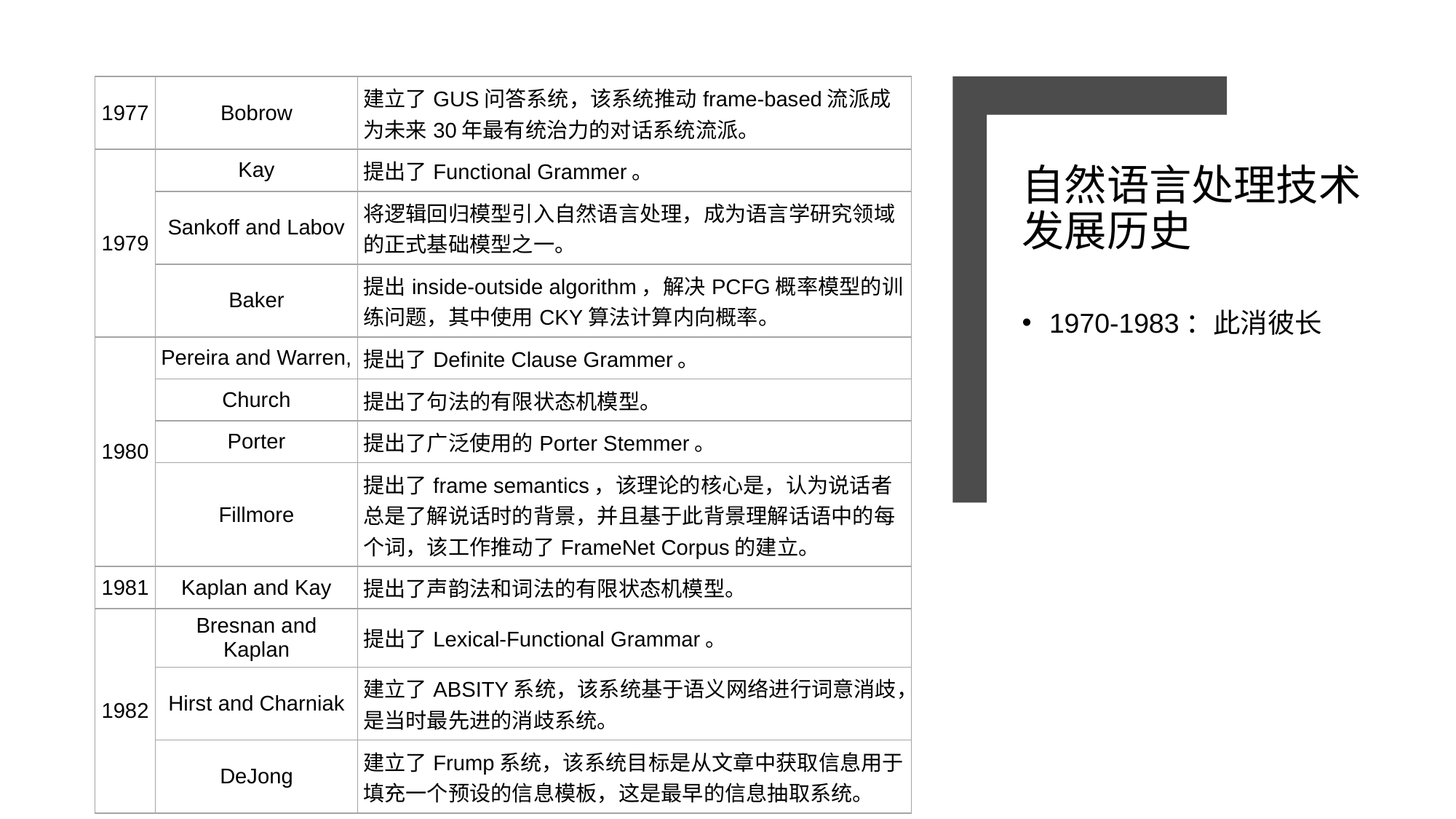

| 1977 | Bobrow | 建立了GUS问答系统，该系统推动frame-based流派成为未来30年最有统治力的对话系统流派。 |
| --- | --- | --- |
| 1979 | Kay | 提出了Functional Grammer。 |
|  | Sankoff and Labov | 将逻辑回归模型引入自然语言处理，成为语言学研究领域的正式基础模型之一。 |
|  | Baker | 提出inside-outside algorithm，解决PCFG概率模型的训练问题，其中使用CKY算法计算内向概率。 |
| 1980 | Pereira and Warren, | 提出了Definite Clause Grammer。 |
|  | Church | 提出了句法的有限状态机模型。 |
|  | Porter | 提出了广泛使用的Porter Stemmer。 |
|  | Fillmore | 提出了frame semantics，该理论的核心是，认为说话者总是了解说话时的背景，并且基于此背景理解话语中的每个词，该工作推动了FrameNet Corpus的建立。 |
| 1981 | Kaplan and Kay | 提出了声韵法和词法的有限状态机模型。 |
| 1982 | Bresnan and Kaplan | 提出了Lexical-Functional Grammar。 |
|  | Hirst and Charniak | 建立了ABSITY系统，该系统基于语义网络进行词意消歧，是当时最先进的消歧系统。 |
|  | DeJong | 建立了Frump系统，该系统目标是从文章中获取信息用于填充一个预设的信息模板，这是最早的信息抽取系统。 |

# 自然语言处理技术发展历史
1970-1983：此消彼长